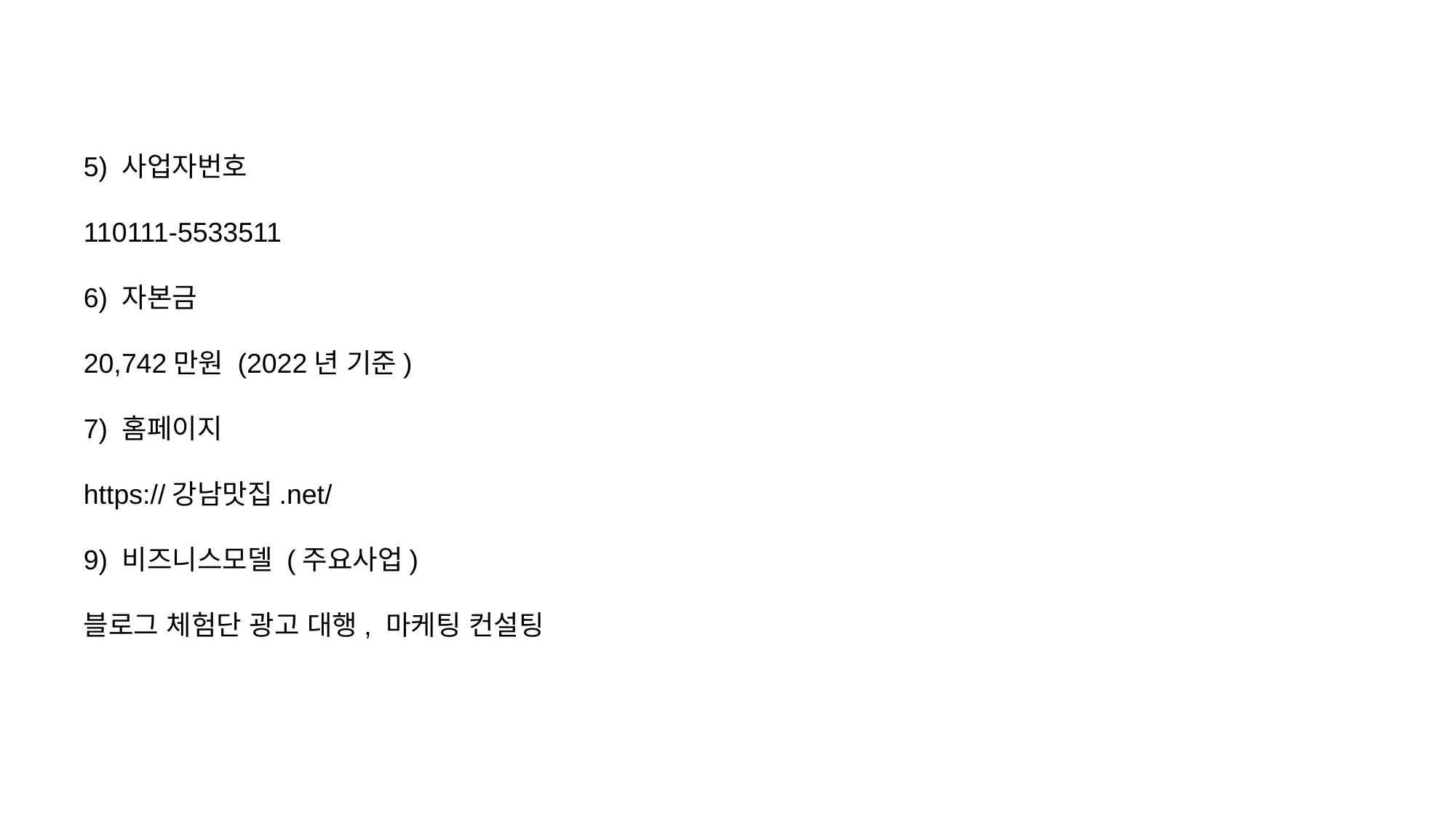

5) 사업자번호
110111-5533511
6) 자본금
20,742만원 (2022년 기준)
7) 홈페이지
https://강남맛집.net/
9) 비즈니스모델 (주요사업)
블로그 체험단 광고 대행, 마케팅 컨설팅